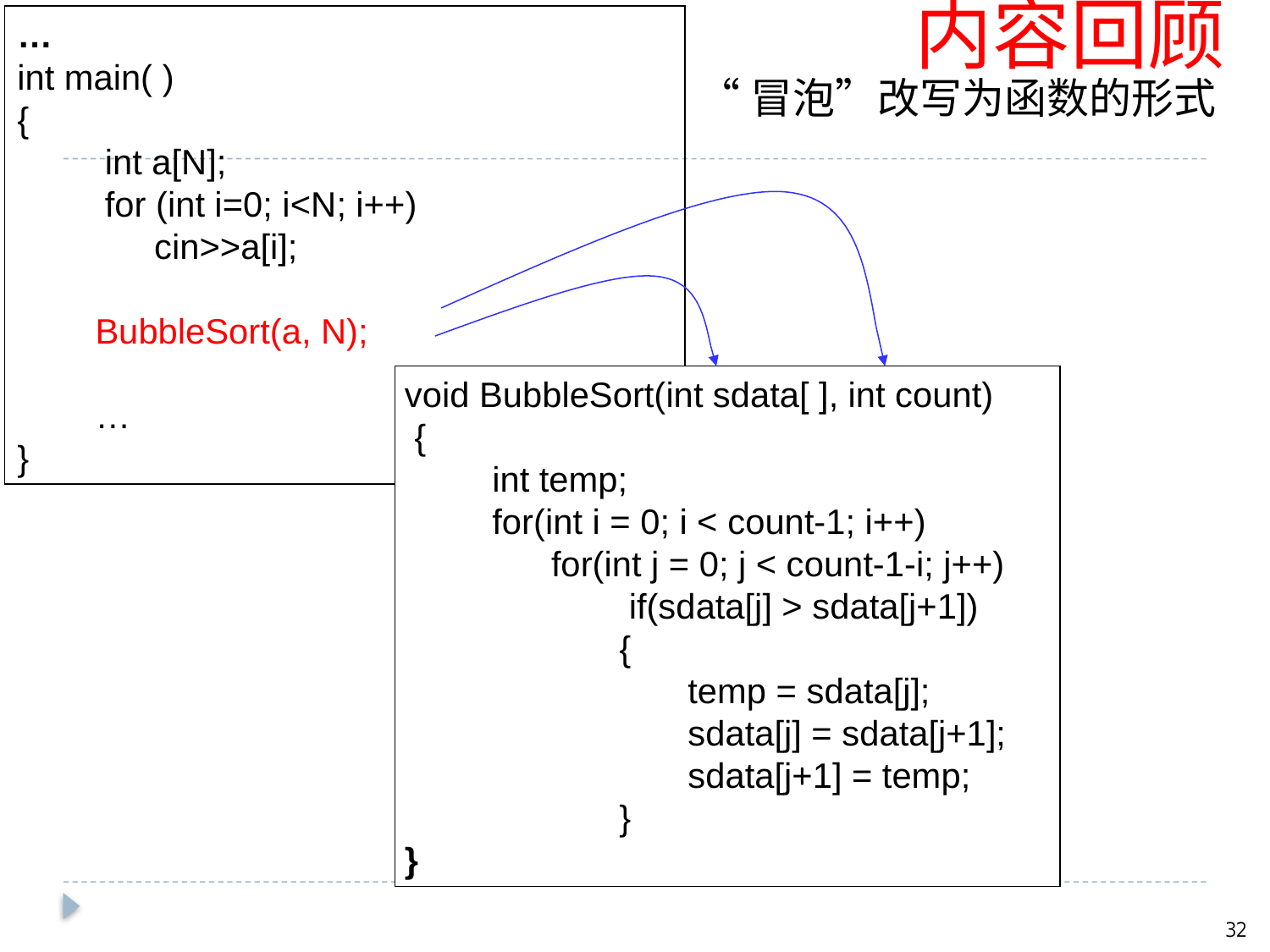

内容回顾
…
int main( )
{
         int a[N];
         for (int i=0; i<N; i++)
	 cin>>a[i];

        BubbleSort(a, N);

        …
}
“冒泡”改写为函数的形式

 void BubbleSort(int sdata[ ], int count)
  {
          int temp;
          for(int i = 0; i < count-1; i++)
	   for(int j = 0; j < count-1-i; j++)
	           if(sdata[j] > sdata[j+1])
	          {
		    temp = sdata[j];
		    sdata[j] = sdata[j+1];
		    sdata[j+1] = temp;
	          }
 }
32